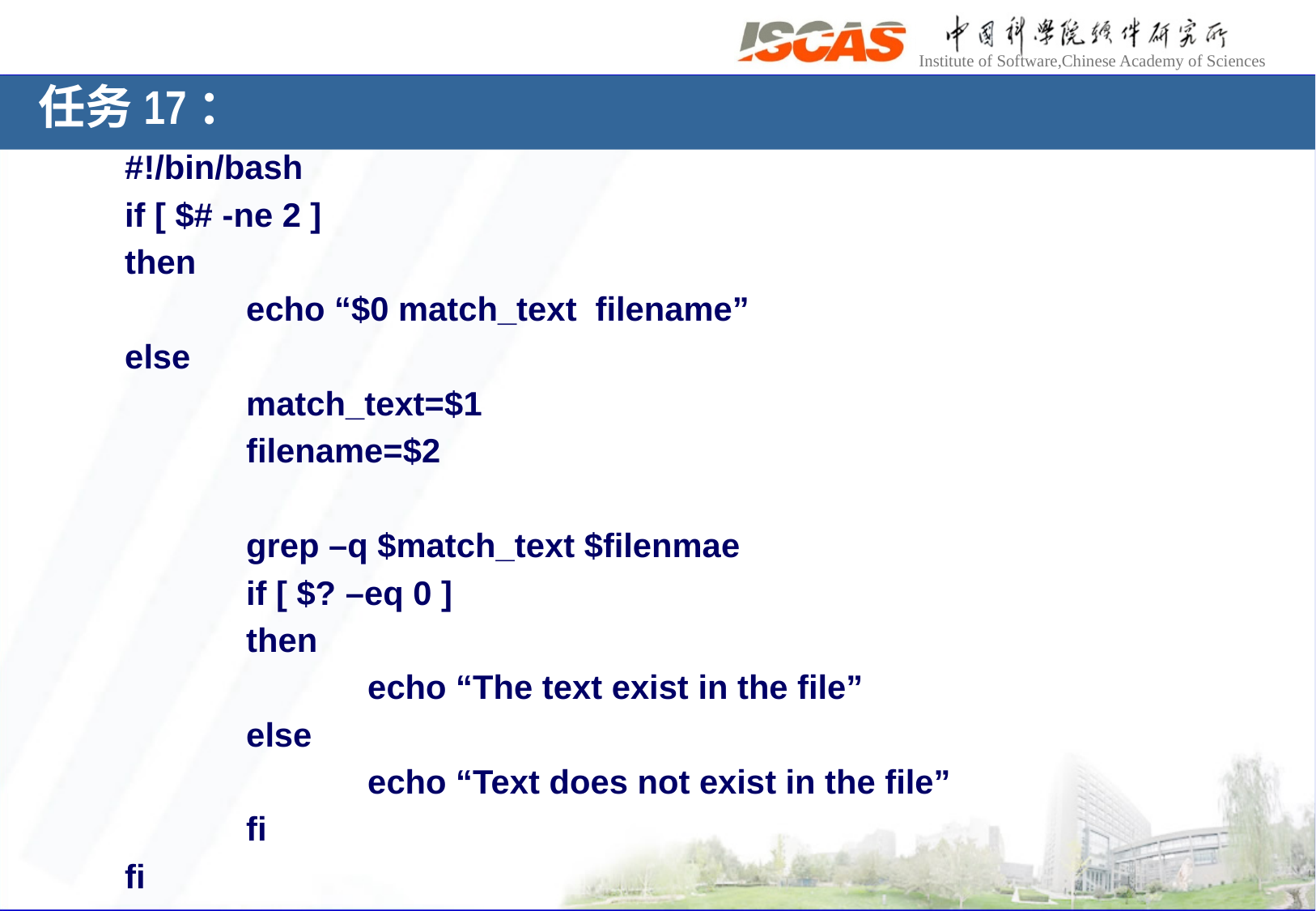

# 任务17：
#!/bin/bash
if [ $# -ne 2 ]
then
	echo “$0 match_text  filename”
else
	match_text=$1
	filename=$2

	grep –q $match_text $filenmae
	if [ $? –eq 0 ]
	then
		echo “The text exist in the file”
	else
		echo “Text does not exist in the file”
	fi
fi